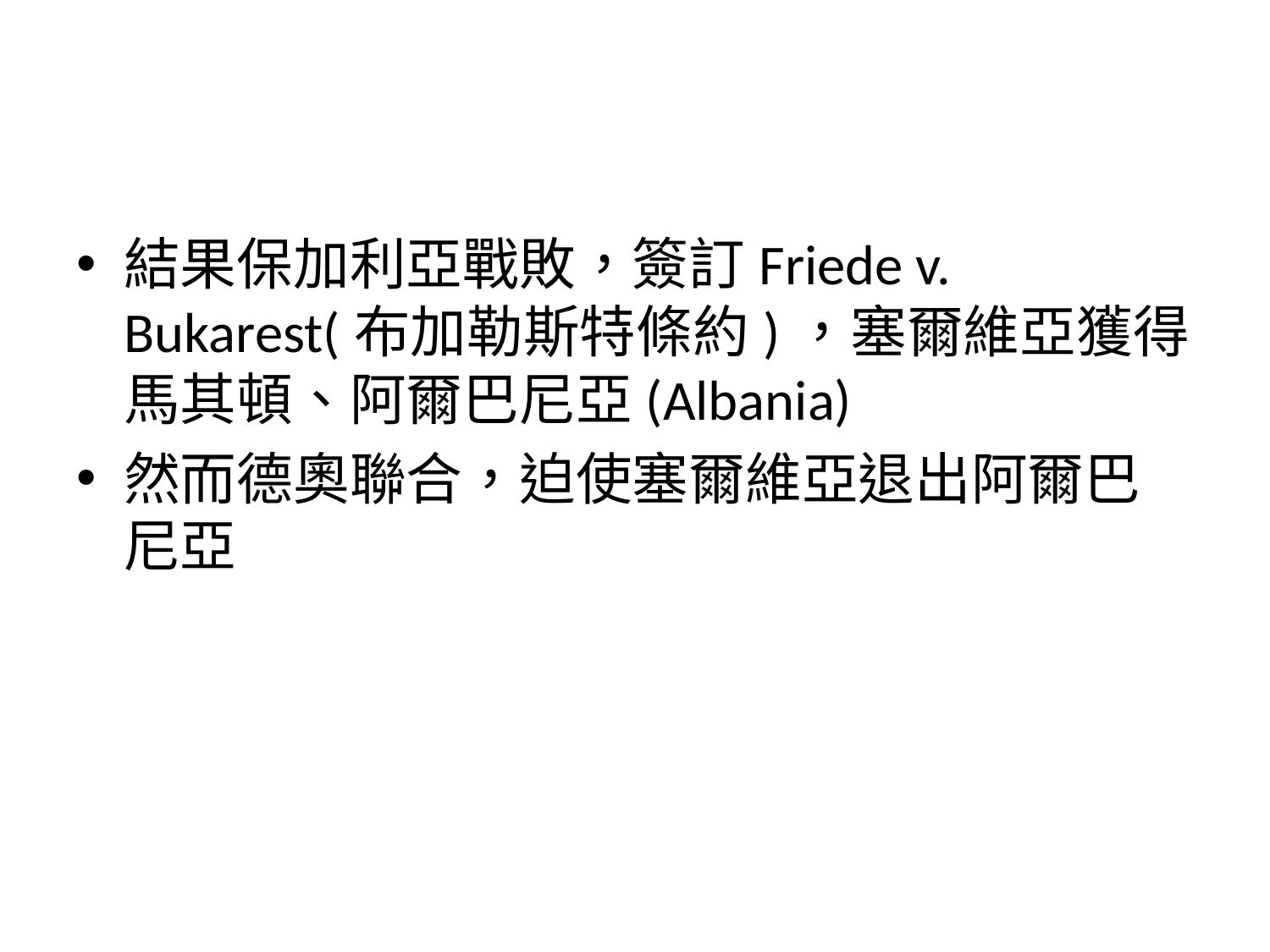

#
結果保加利亞戰敗，簽訂Friede v. Bukarest(布加勒斯特條約)，塞爾維亞獲得馬其頓、阿爾巴尼亞(Albania)
然而德奧聯合，迫使塞爾維亞退出阿爾巴尼亞